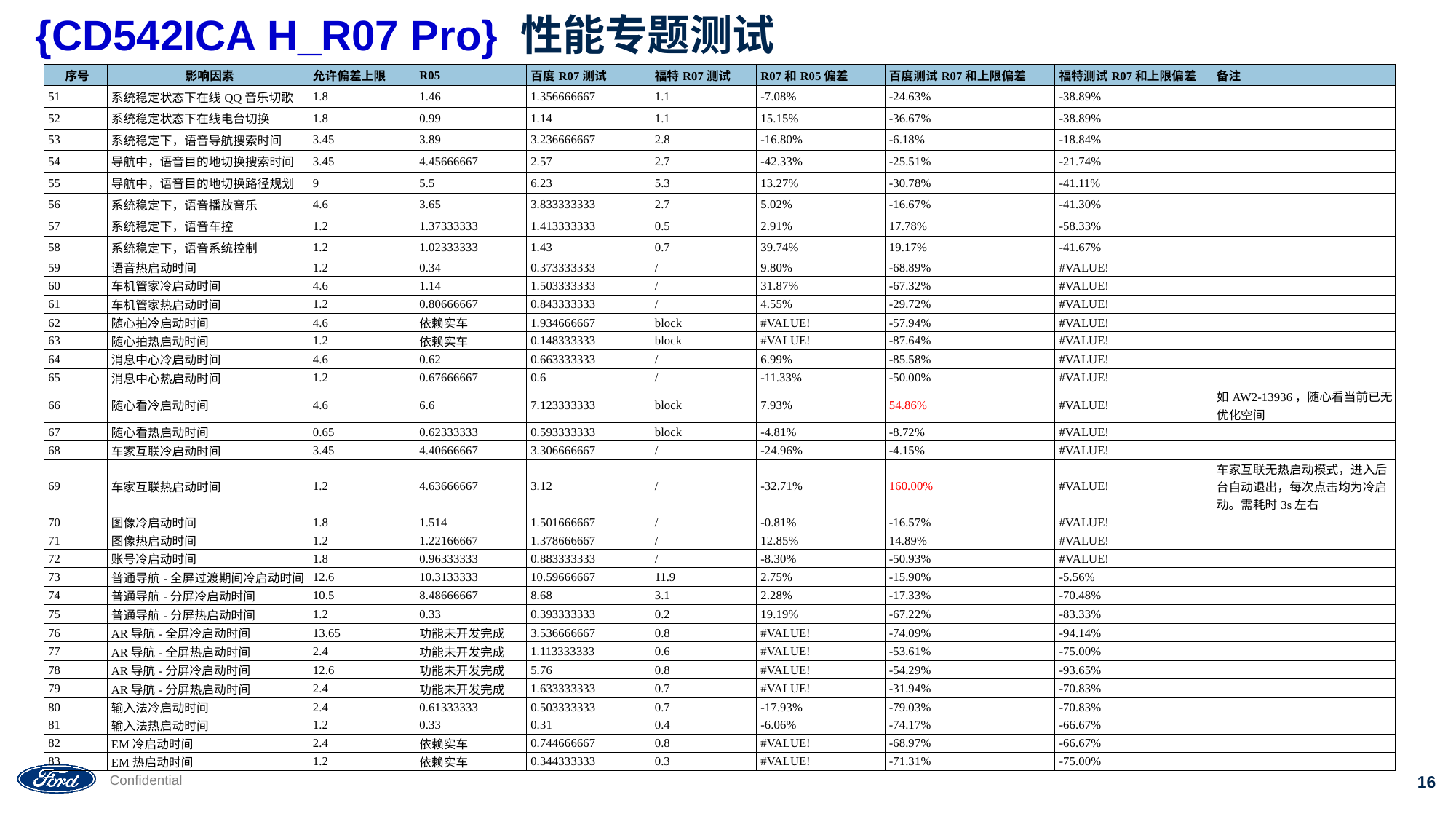

# {CD542ICA H_R07 Pro} 性能专题测试
| 序号 | 影响因素 | 允许偏差上限 | R05 | 百度R07测试 | 福特R07测试 | R07和R05偏差 | 百度测试R07和上限偏差 | 福特测试R07和上限偏差 | 备注 |
| --- | --- | --- | --- | --- | --- | --- | --- | --- | --- |
| 51 | 系统稳定状态下在线QQ音乐切歌 | 1.8 | 1.46 | 1.356666667 | 1.1 | -7.08% | -24.63% | -38.89% |  |
| 52 | 系统稳定状态下在线电台切换 | 1.8 | 0.99 | 1.14 | 1.1 | 15.15% | -36.67% | -38.89% |  |
| 53 | 系统稳定下，语音导航搜索时间 | 3.45 | 3.89 | 3.236666667 | 2.8 | -16.80% | -6.18% | -18.84% |  |
| 54 | 导航中，语音目的地切换搜索时间 | 3.45 | 4.45666667 | 2.57 | 2.7 | -42.33% | -25.51% | -21.74% |  |
| 55 | 导航中，语音目的地切换路径规划 | 9 | 5.5 | 6.23 | 5.3 | 13.27% | -30.78% | -41.11% |  |
| 56 | 系统稳定下，语音播放音乐 | 4.6 | 3.65 | 3.833333333 | 2.7 | 5.02% | -16.67% | -41.30% |  |
| 57 | 系统稳定下，语音车控 | 1.2 | 1.37333333 | 1.413333333 | 0.5 | 2.91% | 17.78% | -58.33% |  |
| 58 | 系统稳定下，语音系统控制 | 1.2 | 1.02333333 | 1.43 | 0.7 | 39.74% | 19.17% | -41.67% |  |
| 59 | 语音热启动时间 | 1.2 | 0.34 | 0.373333333 | / | 9.80% | -68.89% | #VALUE! |  |
| 60 | 车机管家冷启动时间 | 4.6 | 1.14 | 1.503333333 | / | 31.87% | -67.32% | #VALUE! |  |
| 61 | 车机管家热启动时间 | 1.2 | 0.80666667 | 0.843333333 | / | 4.55% | -29.72% | #VALUE! |  |
| 62 | 随心拍冷启动时间 | 4.6 | 依赖实车 | 1.934666667 | block | #VALUE! | -57.94% | #VALUE! |  |
| 63 | 随心拍热启动时间 | 1.2 | 依赖实车 | 0.148333333 | block | #VALUE! | -87.64% | #VALUE! |  |
| 64 | 消息中心冷启动时间 | 4.6 | 0.62 | 0.663333333 | / | 6.99% | -85.58% | #VALUE! |  |
| 65 | 消息中心热启动时间 | 1.2 | 0.67666667 | 0.6 | / | -11.33% | -50.00% | #VALUE! |  |
| 66 | 随心看冷启动时间 | 4.6 | 6.6 | 7.123333333 | block | 7.93% | 54.86% | #VALUE! | 如AW2-13936，随心看当前已无优化空间 |
| 67 | 随心看热启动时间 | 0.65 | 0.62333333 | 0.593333333 | block | -4.81% | -8.72% | #VALUE! |  |
| 68 | 车家互联冷启动时间 | 3.45 | 4.40666667 | 3.306666667 | / | -24.96% | -4.15% | #VALUE! |  |
| 69 | 车家互联热启动时间 | 1.2 | 4.63666667 | 3.12 | / | -32.71% | 160.00% | #VALUE! | 车家互联无热启动模式，进入后台自动退出，每次点击均为冷启动。需耗时3s左右 |
| 70 | 图像冷启动时间 | 1.8 | 1.514 | 1.501666667 | / | -0.81% | -16.57% | #VALUE! |  |
| 71 | 图像热启动时间 | 1.2 | 1.22166667 | 1.378666667 | / | 12.85% | 14.89% | #VALUE! |  |
| 72 | 账号冷启动时间 | 1.8 | 0.96333333 | 0.883333333 | / | -8.30% | -50.93% | #VALUE! |  |
| 73 | 普通导航-全屏过渡期间冷启动时间 | 12.6 | 10.3133333 | 10.59666667 | 11.9 | 2.75% | -15.90% | -5.56% |  |
| 74 | 普通导航-分屏冷启动时间 | 10.5 | 8.48666667 | 8.68 | 3.1 | 2.28% | -17.33% | -70.48% |  |
| 75 | 普通导航-分屏热启动时间 | 1.2 | 0.33 | 0.393333333 | 0.2 | 19.19% | -67.22% | -83.33% |  |
| 76 | AR导航-全屏冷启动时间 | 13.65 | 功能未开发完成 | 3.536666667 | 0.8 | #VALUE! | -74.09% | -94.14% |  |
| 77 | AR导航-全屏热启动时间 | 2.4 | 功能未开发完成 | 1.113333333 | 0.6 | #VALUE! | -53.61% | -75.00% |  |
| 78 | AR导航-分屏冷启动时间 | 12.6 | 功能未开发完成 | 5.76 | 0.8 | #VALUE! | -54.29% | -93.65% |  |
| 79 | AR导航-分屏热启动时间 | 2.4 | 功能未开发完成 | 1.633333333 | 0.7 | #VALUE! | -31.94% | -70.83% |  |
| 80 | 输入法冷启动时间 | 2.4 | 0.61333333 | 0.503333333 | 0.7 | -17.93% | -79.03% | -70.83% |  |
| 81 | 输入法热启动时间 | 1.2 | 0.33 | 0.31 | 0.4 | -6.06% | -74.17% | -66.67% |  |
| 82 | EM冷启动时间 | 2.4 | 依赖实车 | 0.744666667 | 0.8 | #VALUE! | -68.97% | -66.67% |  |
| 83 | EM热启动时间 | 1.2 | 依赖实车 | 0.344333333 | 0.3 | #VALUE! | -71.31% | -75.00% |  |